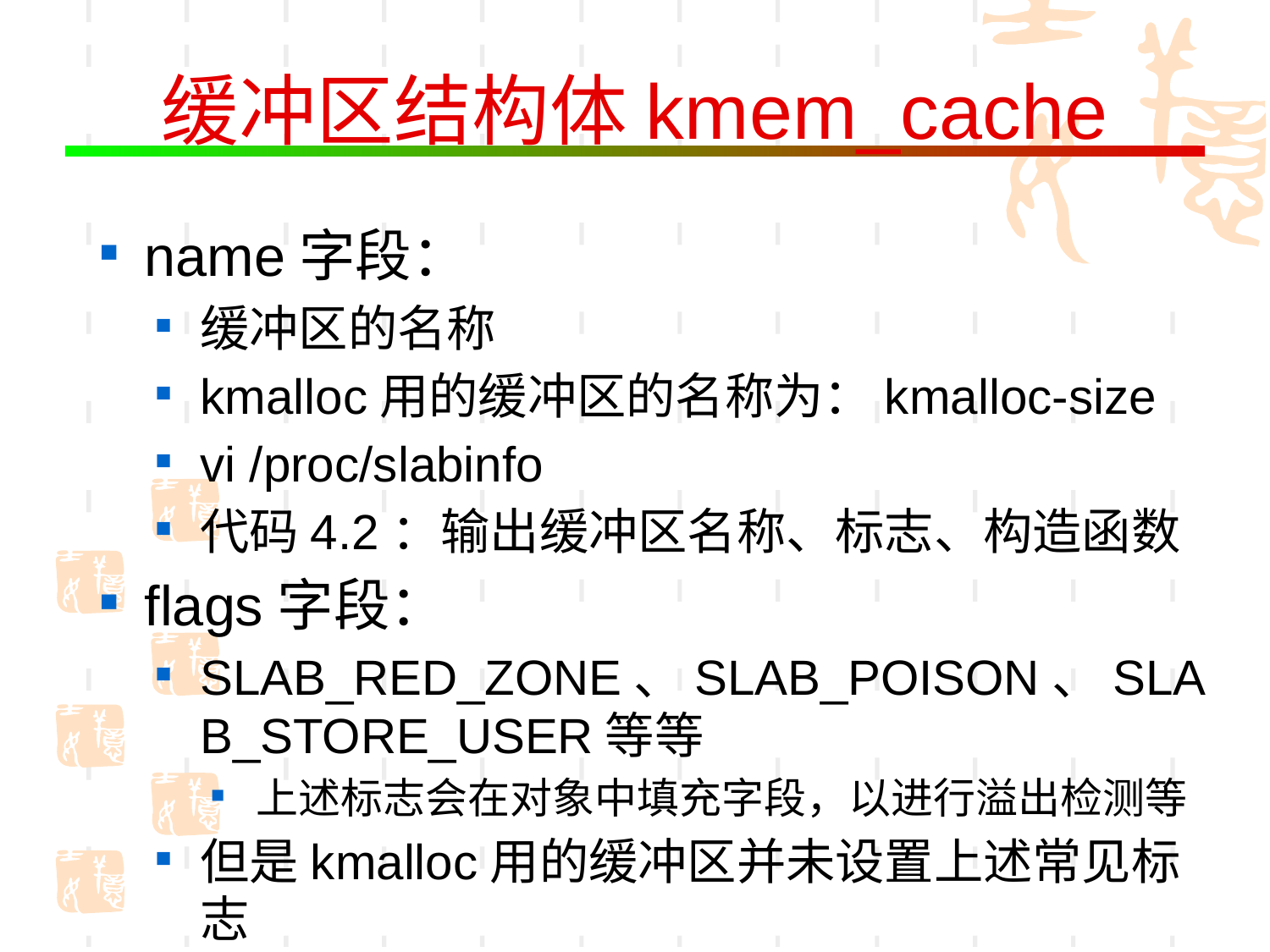

# 缓冲区结构体kmem_cache
name字段：
缓冲区的名称
kmalloc用的缓冲区的名称为：kmalloc-size
vi /proc/slabinfo
代码4.2：输出缓冲区名称、标志、构造函数
flags字段：
SLAB_RED_ZONE、SLAB_POISON、SLAB_STORE_USER等等
上述标志会在对象中填充字段，以进行溢出检测等
但是kmalloc用的缓冲区并未设置上述常见标志